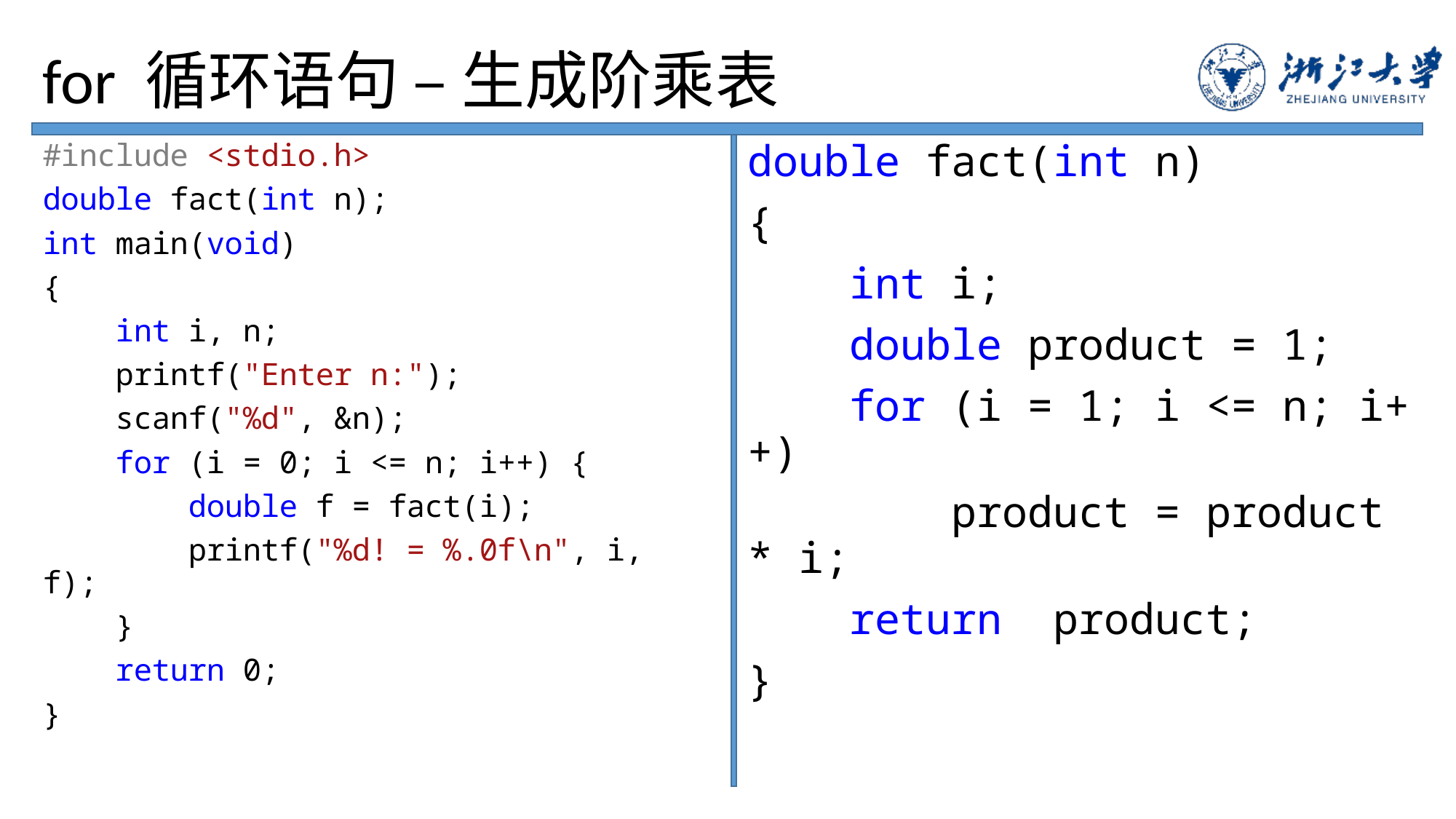

# for 循环语句 – 生成阶乘表
#include <stdio.h>
double fact(int n);
int main(void)
{
    int i, n;
    printf("Enter n:");
    scanf("%d", &n);
    for (i = 0; i <= n; i++) {
        double f = fact(i);
        printf("%d! = %.0f\n", i, f);
    }
    return 0;
}

double fact(int n)
{
    int i;
    double product = 1;
    for (i = 1; i <= n; i++)
        product = product * i;
    return  product;
}
57